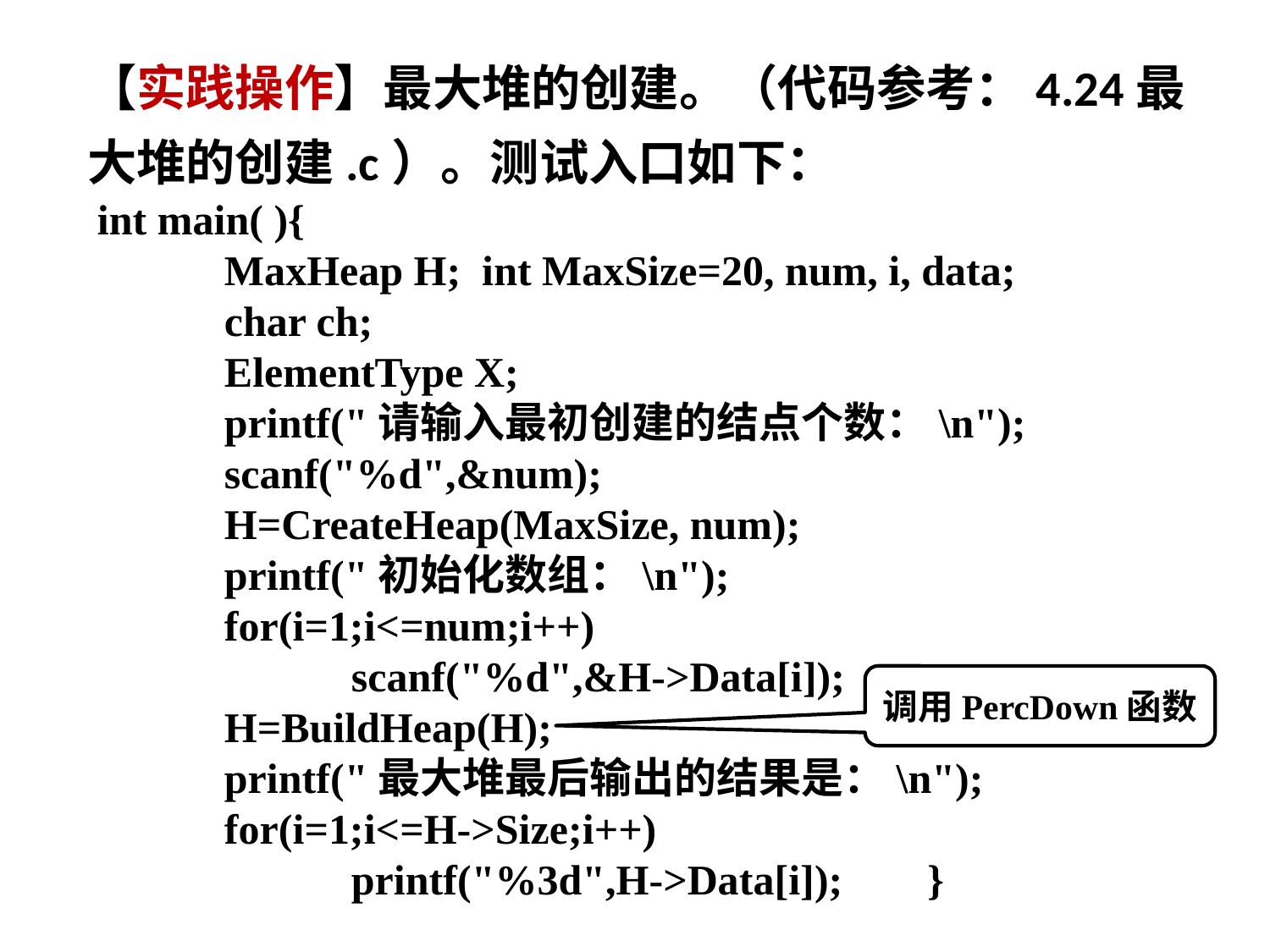

【实践操作】最大堆的创建。（代码参考：4.24最大堆的创建.c）。测试入口如下：
int main( ){
            MaxHeap H;  int MaxSize=20, num, i, data;
	char ch;
	ElementType X;
	printf("请输入最初创建的结点个数：\n");
	scanf("%d",&num);
	H=CreateHeap(MaxSize, num);
            printf("初始化数组：\n");
            for(i=1;i<=num;i++)
		scanf("%d",&H->Data[i]);
	H=BuildHeap(H);
	printf("最大堆最后输出的结果是：\n");
	for(i=1;i<=H->Size;i++)
		printf("%3d",H->Data[i]);        }
调用PercDown函数